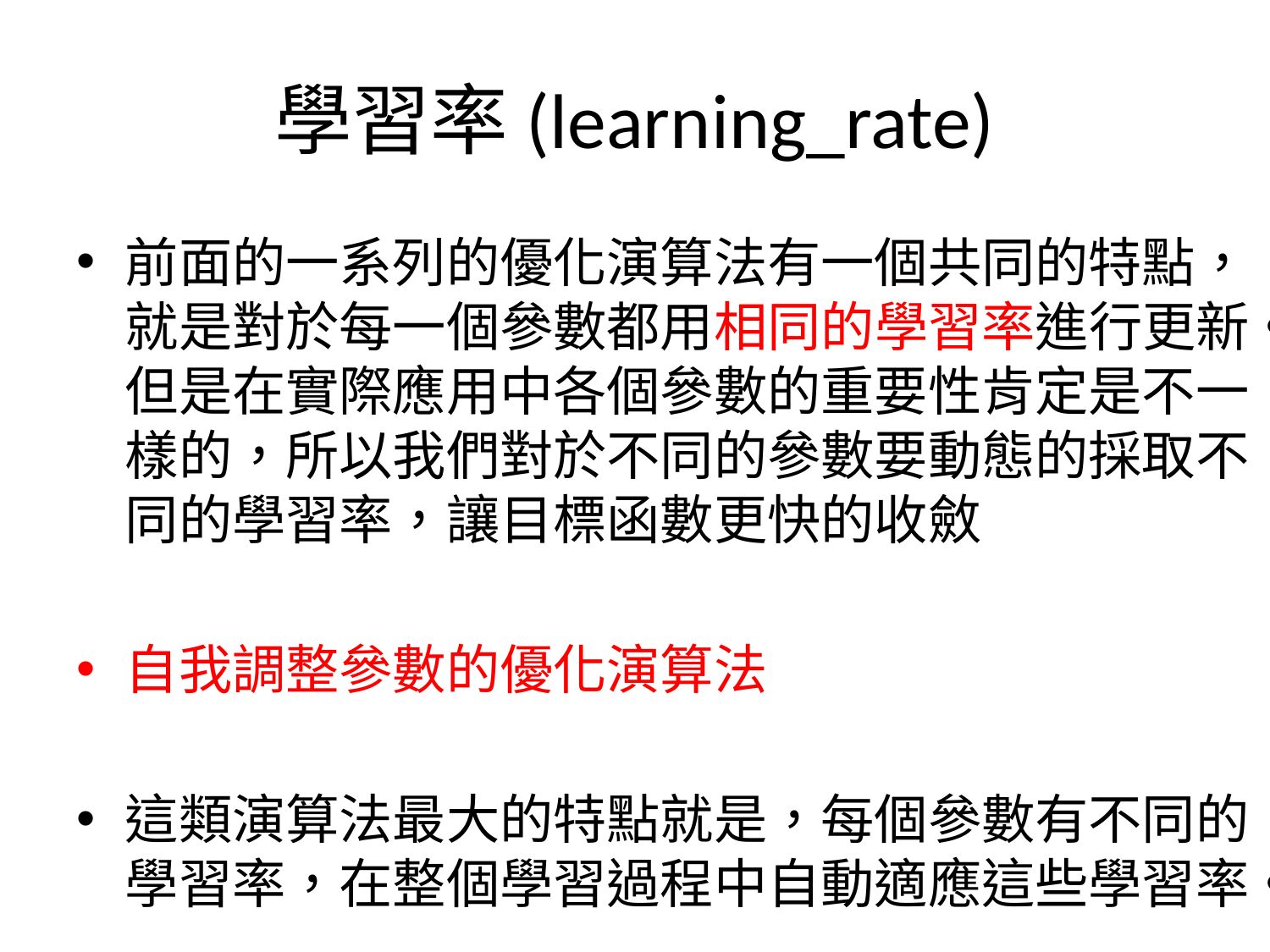

# 學習率(learning_rate)
前面的一系列的優化演算法有一個共同的特點，就是對於每一個參數都用相同的學習率進行更新。但是在實際應用中各個參數的重要性肯定是不一樣的，所以我們對於不同的參數要動態的採取不同的學習率，讓目標函數更快的收斂

自我調整參數的優化演算法

這類演算法最大的特點就是，每個參數有不同的學習率，在整個學習過程中自動適應這些學習率。